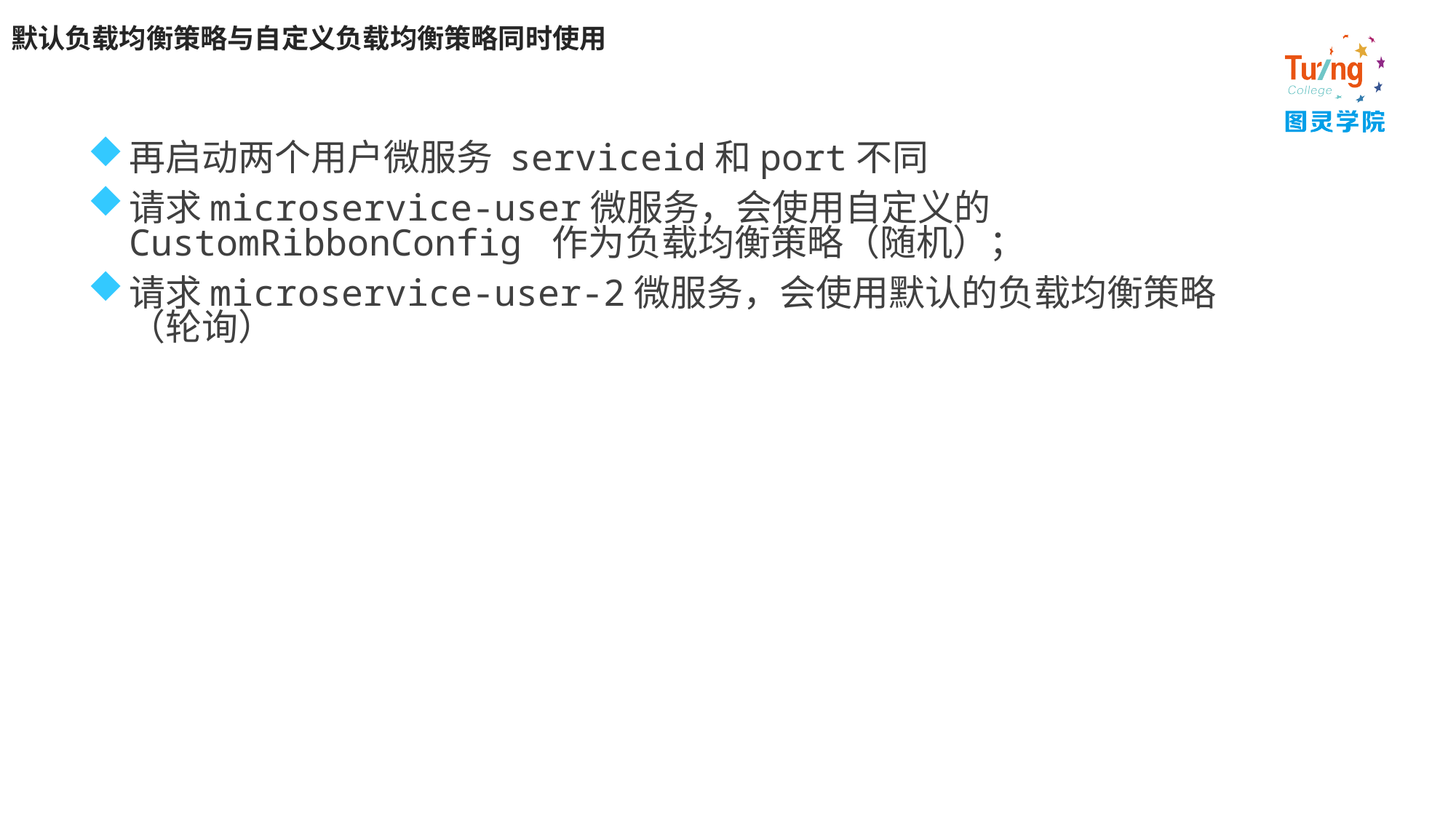

# 默认负载均衡策略与自定义负载均衡策略同时使用
再启动两个用户微服务 serviceid和port不同
请求microservice-user微服务，会使用自定义的CustomRibbonConfig 作为负载均衡策略（随机）；
请求microservice-user-2微服务，会使用默认的负载均衡策略（轮询）